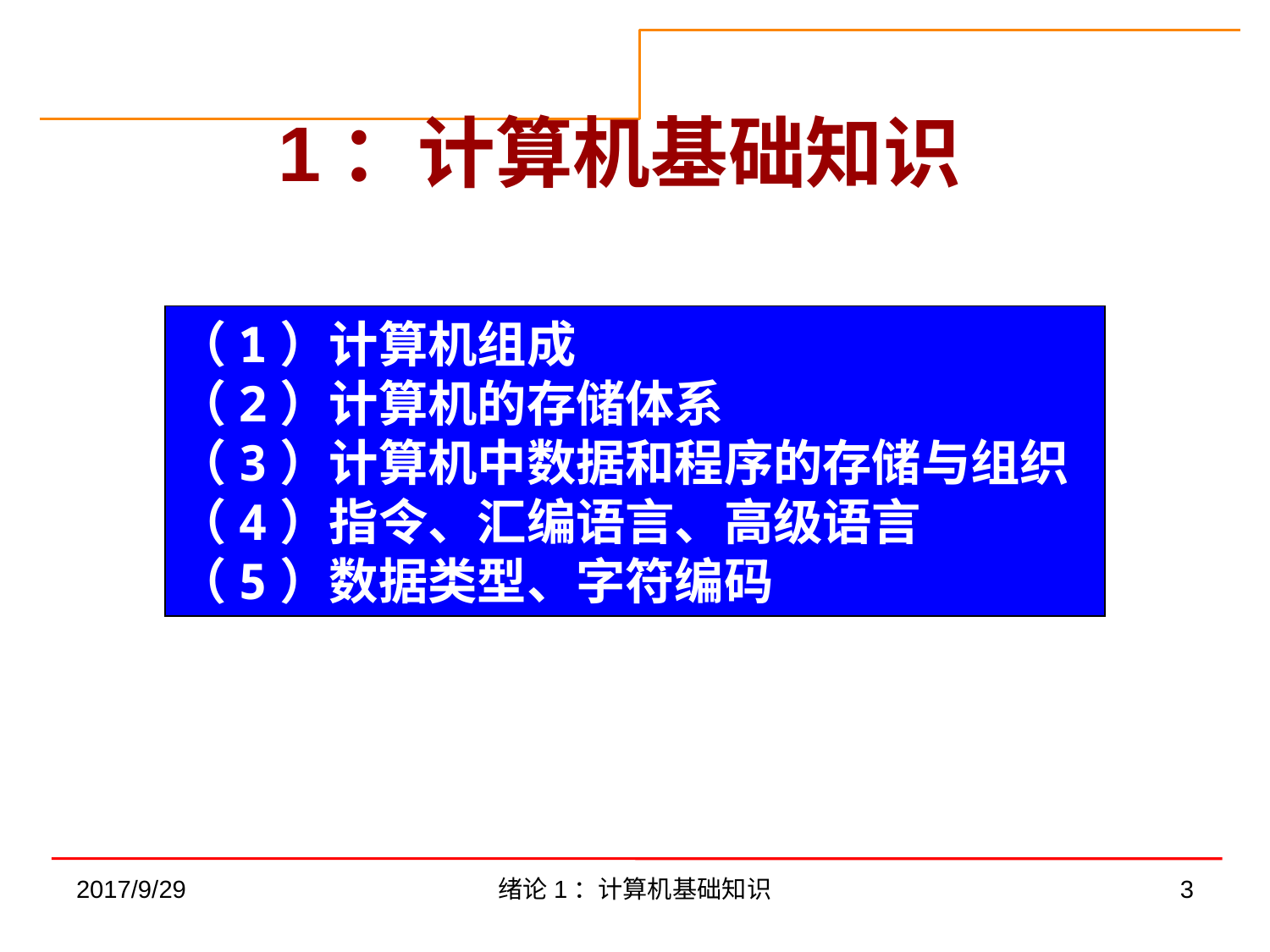

1：计算机基础知识

（1）计算机组成
（2）计算机的存储体系
（3）计算机中数据和程序的存储与组织
（4）指令、汇编语言、高级语言
（5）数据类型、字符编码
2017/9/29
绪论1：计算机基础知识
3